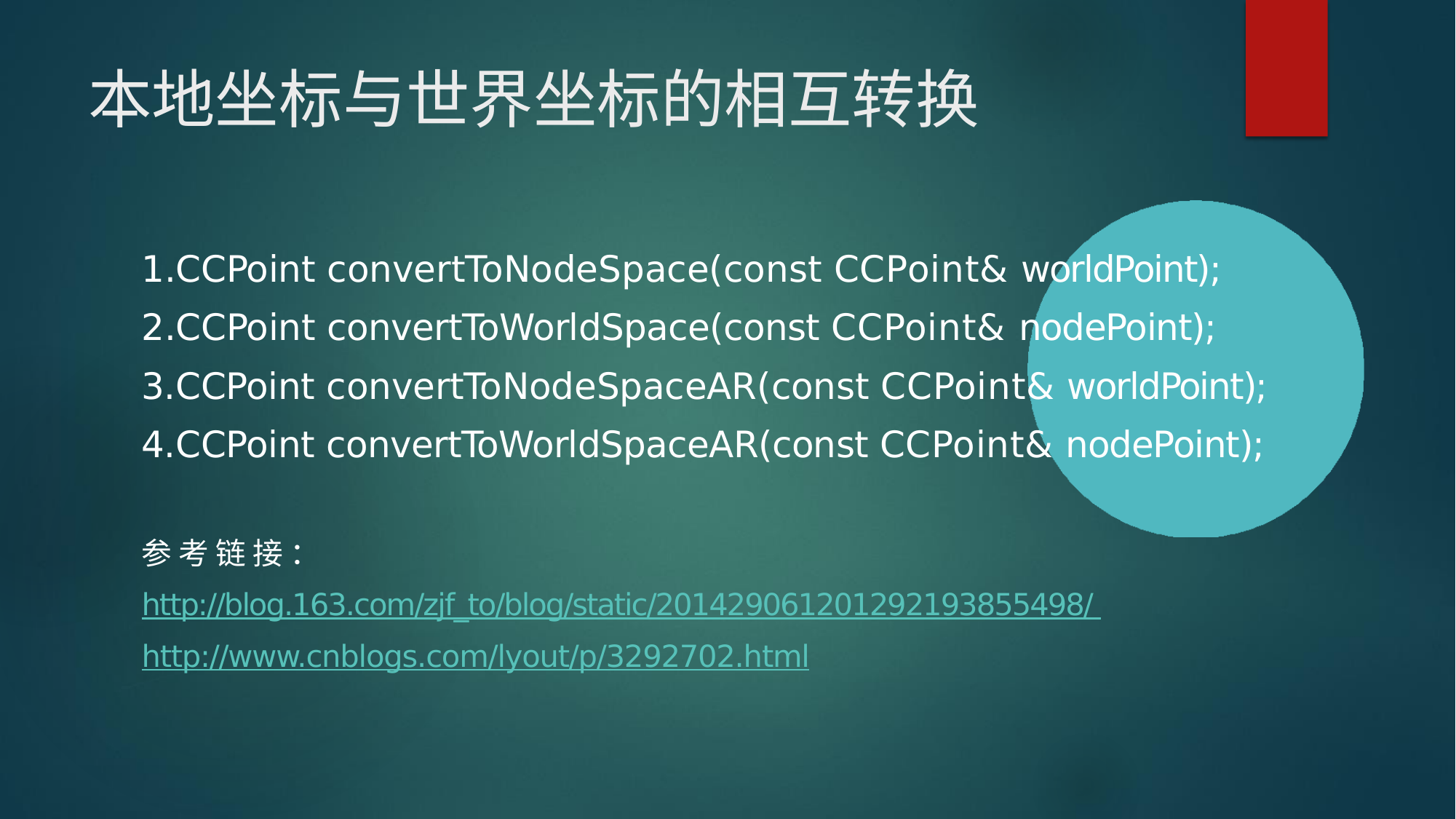

# 本地坐标与世界坐标的相互转换
1.CCPoint convertToNodeSpace(const CCPoint& worldPoint);  2.CCPoint convertToWorldSpace(const CCPoint& nodePoint);  3.CCPoint convertToNodeSpaceAR(const CCPoint& worldPoint);  4.CCPoint convertToWorldSpaceAR(const CCPoint& nodePoint);

参 考 链 接 ：  http://blog.163.com/zjf_to/blog/static/201429061201292193855498/  http://www.cnblogs.com/lyout/p/3292702.html